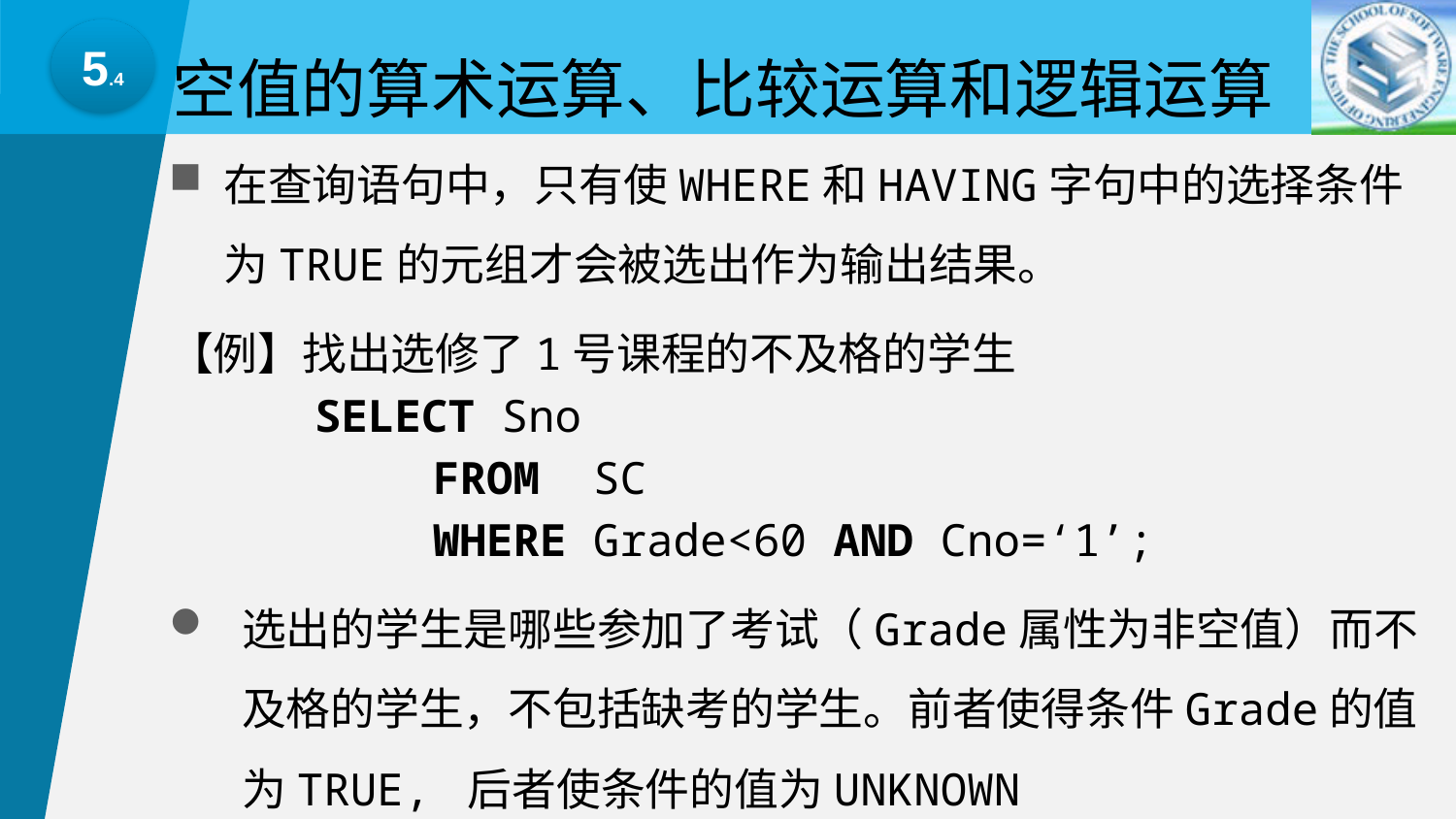

空值的算术运算、比较运算和逻辑运算
5.4
在查询语句中，只有使WHERE和HAVING字句中的选择条件为TRUE的元组才会被选出作为输出结果。
【例】找出选修了1号课程的不及格的学生
SELECT Sno
		FROM  SC
		WHERE Grade<60 AND Cno=‘1’;
选出的学生是哪些参加了考试（Grade属性为非空值）而不及格的学生，不包括缺考的学生。前者使得条件Grade的值为TRUE, 后者使条件的值为UNKNOWN